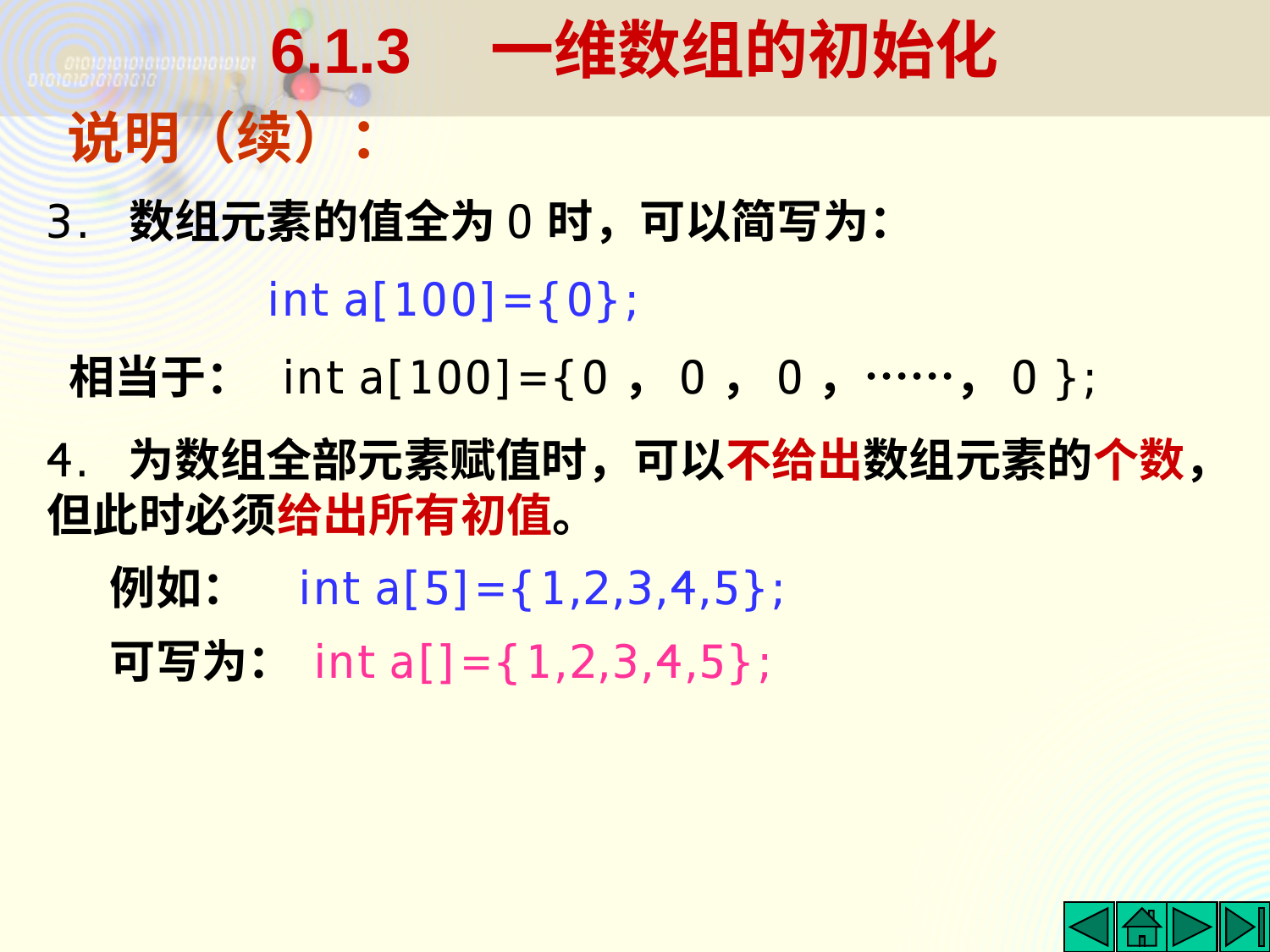

6.1.3    一维数组的初始化
说明（续）：
3.  数组元素的值全为0时，可以简写为：
	       int a[100]={0};
 相当于：  int a[100]={0，0，0，……，0 };
4.  为数组全部元素赋值时，可以不给出数组元素的个数，但此时必须给出所有初值。
     例如：    int a[5]={1,2,3,4,5};
     可写为： int a[]={1,2,3,4,5};